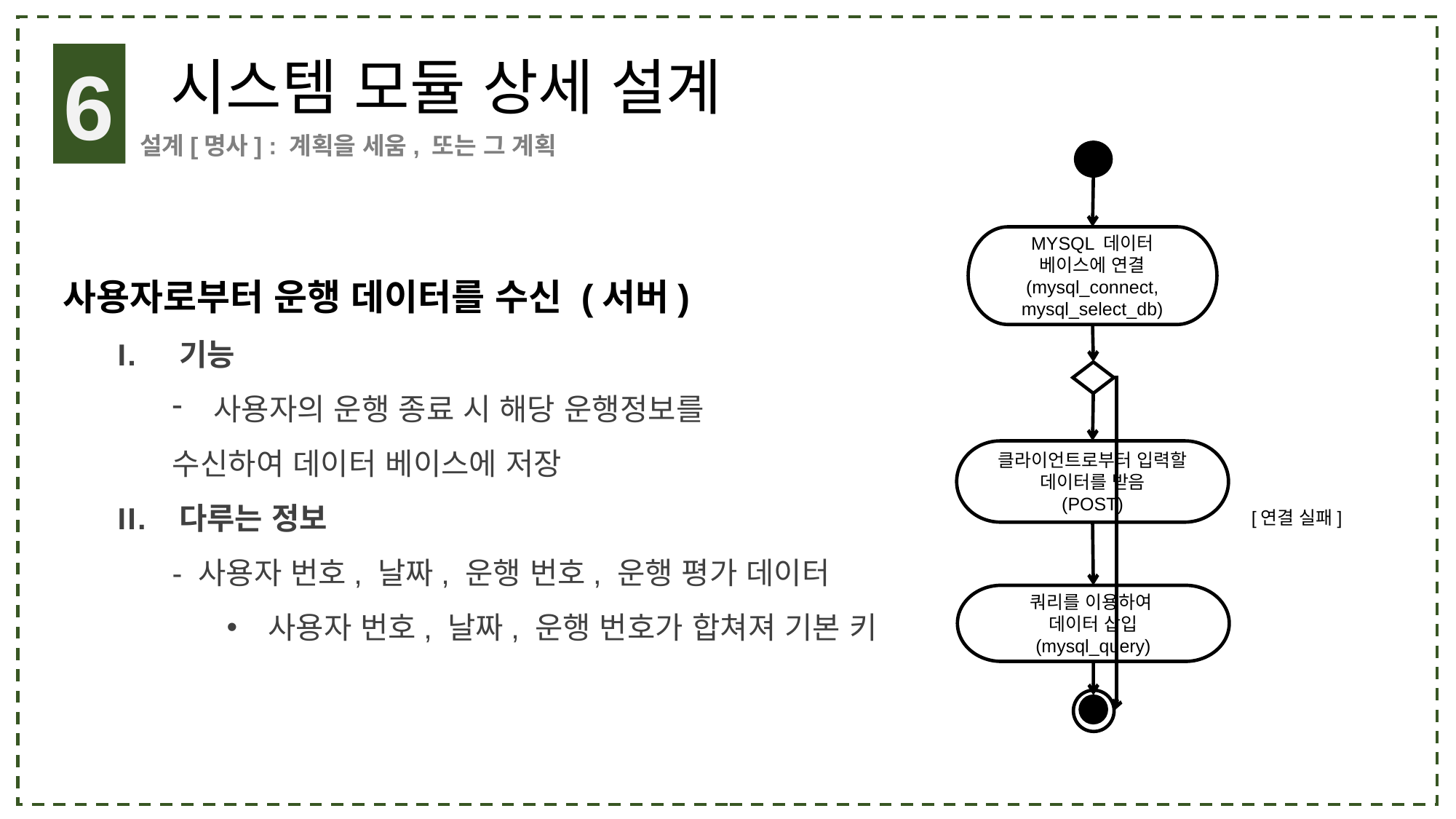

6
시스템 모듈 상세 설계
설계[명사] : 계획을 세움, 또는 그 계획

MYSQL 데이터
베이스에 연결
(mysql_connect, mysql_select_db)

클라이언트로부터 입력할 데이터를 받음
(POST)
[연결 실패]
쿼리를 이용하여
데이터 삽입
(mysql_query)

사용자로부터 운행 데이터를 수신 (서버)
기능
사용자의 운행 종료 시 해당 운행정보를
수신하여 데이터 베이스에 저장
다루는 정보
- 사용자 번호, 날짜, 운행 번호, 운행 평가 데이터
사용자 번호, 날짜, 운행 번호가 합쳐져 기본 키